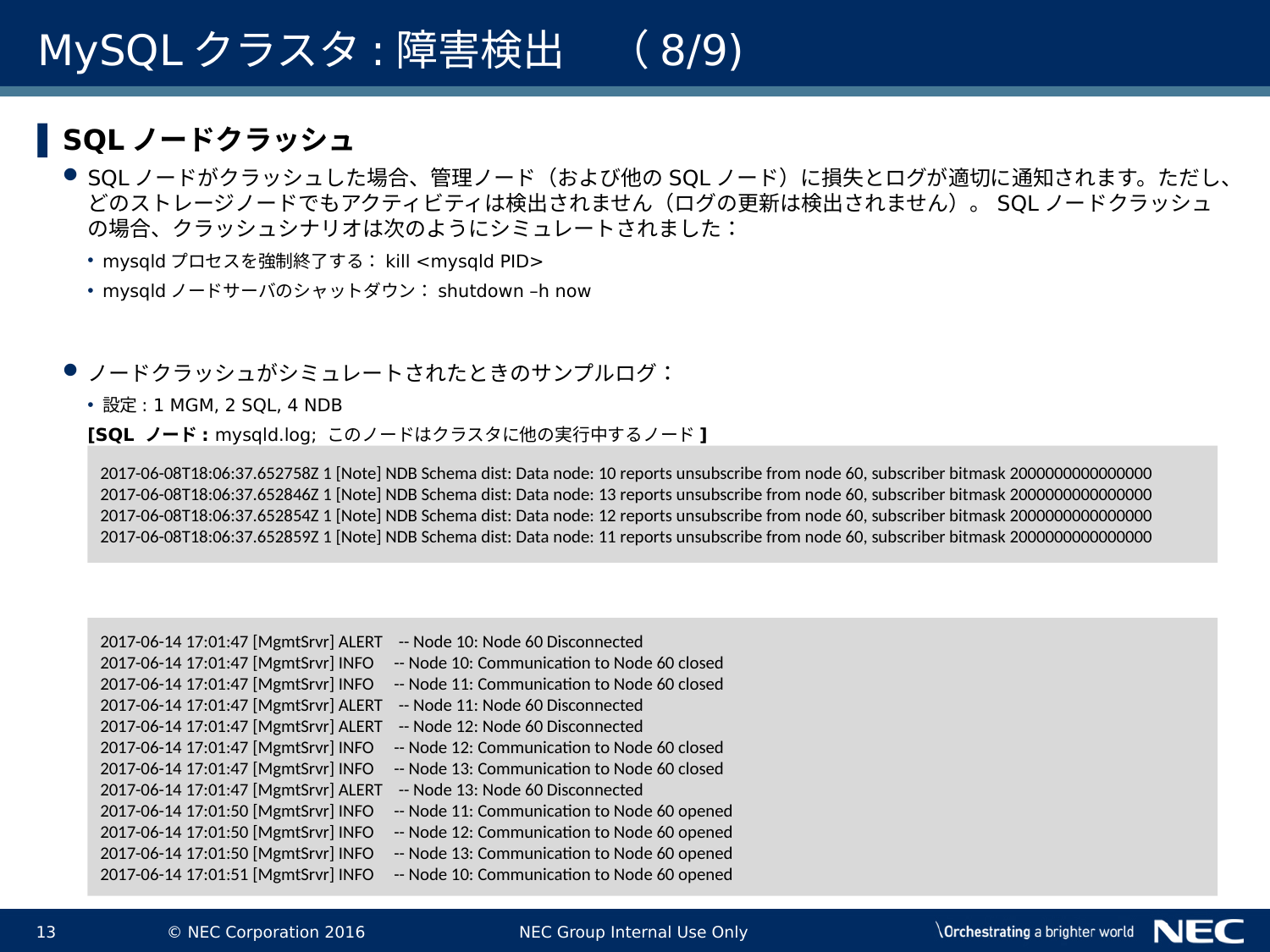

# MySQLクラスタ:障害検出　（8/9)
SQLノードクラッシュ
SQLノードがクラッシュした場合、管理ノード（および他のSQLノード）に損失とログが適切に通知されます。ただし、どのストレージノードでもアクティビティは検出されません（ログの更新は検出されません）。SQLノードクラッシュの場合、クラッシュシナリオは次のようにシミュレートされました：
mysqldプロセスを強制終了する：kill <mysqld PID>
mysqldノードサーバのシャットダウン：shutdown –h now

ノードクラッシュがシミュレートされたときのサンプルログ：
設定: 1 MGM, 2 SQL, 4 NDB
[SQL ノード: mysqld.log; このノードはクラスタに他の実行中するノード]

[MGM ノード: ndb_1_cluster.log]

2017-06-08T18:06:37.652758Z 1 [Note] NDB Schema dist: Data node: 10 reports unsubscribe from node 60, subscriber bitmask 2000000000000000
2017-06-08T18:06:37.652846Z 1 [Note] NDB Schema dist: Data node: 13 reports unsubscribe from node 60, subscriber bitmask 2000000000000000
2017-06-08T18:06:37.652854Z 1 [Note] NDB Schema dist: Data node: 12 reports unsubscribe from node 60, subscriber bitmask 2000000000000000
2017-06-08T18:06:37.652859Z 1 [Note] NDB Schema dist: Data node: 11 reports unsubscribe from node 60, subscriber bitmask 2000000000000000
2017-06-14 17:01:47 [MgmtSrvr] ALERT    -- Node 10: Node 60 Disconnected
2017-06-14 17:01:47 [MgmtSrvr] INFO     -- Node 10: Communication to Node 60 closed
2017-06-14 17:01:47 [MgmtSrvr] INFO     -- Node 11: Communication to Node 60 closed
2017-06-14 17:01:47 [MgmtSrvr] ALERT    -- Node 11: Node 60 Disconnected
2017-06-14 17:01:47 [MgmtSrvr] ALERT    -- Node 12: Node 60 Disconnected
2017-06-14 17:01:47 [MgmtSrvr] INFO     -- Node 12: Communication to Node 60 closed
2017-06-14 17:01:47 [MgmtSrvr] INFO     -- Node 13: Communication to Node 60 closed
2017-06-14 17:01:47 [MgmtSrvr] ALERT    -- Node 13: Node 60 Disconnected
2017-06-14 17:01:50 [MgmtSrvr] INFO     -- Node 11: Communication to Node 60 opened
2017-06-14 17:01:50 [MgmtSrvr] INFO     -- Node 12: Communication to Node 60 opened
2017-06-14 17:01:50 [MgmtSrvr] INFO     -- Node 13: Communication to Node 60 opened
2017-06-14 17:01:51 [MgmtSrvr] INFO     -- Node 10: Communication to Node 60 opened